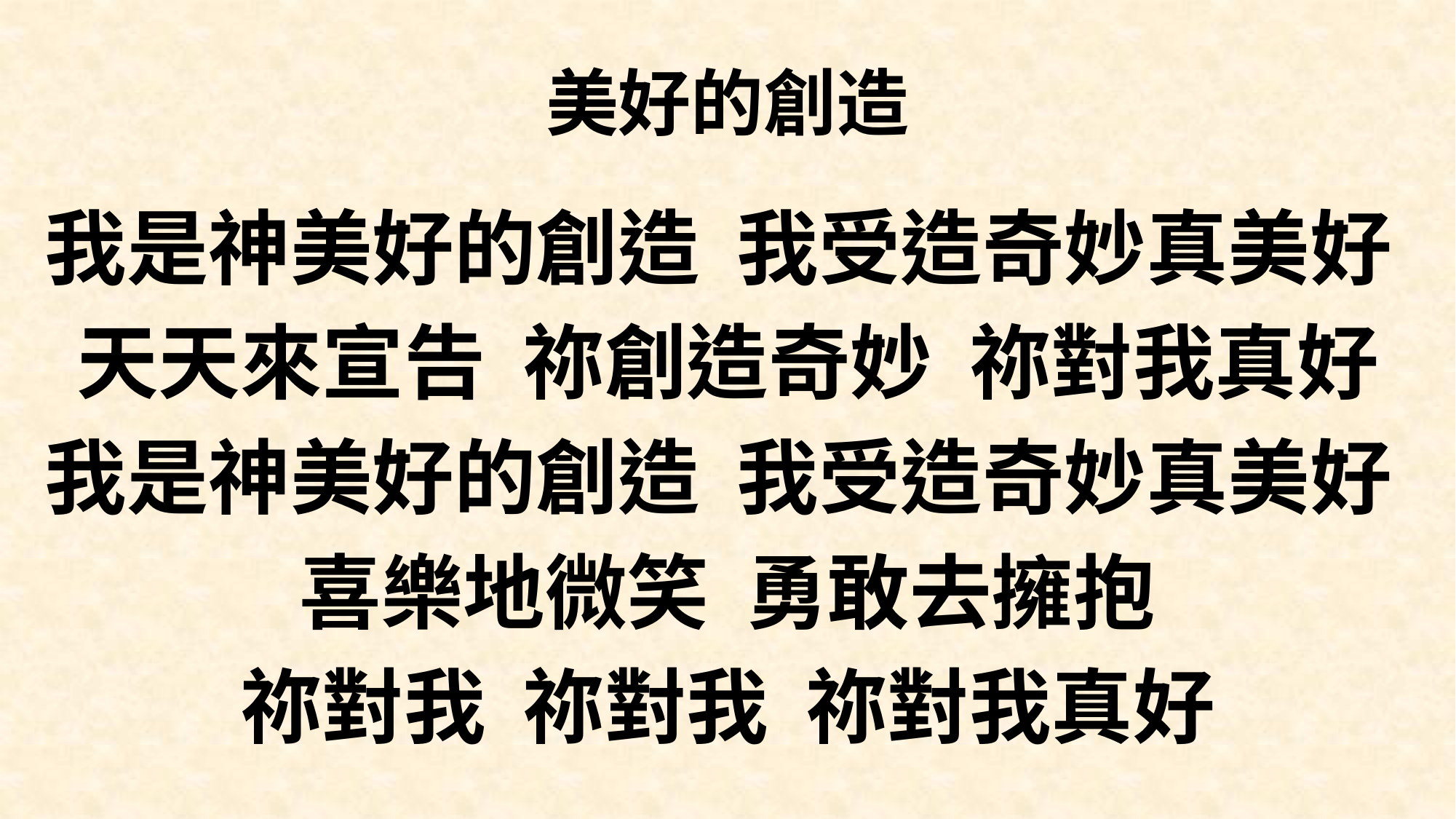

# 美好的創造
我是神美好的創造  我受造奇妙真美好
天天來宣告  祢創造奇妙  祢對我真好
我是神美好的創造  我受造奇妙真美好
喜樂地微笑  勇敢去擁抱
祢對我  祢對我  祢對我真好